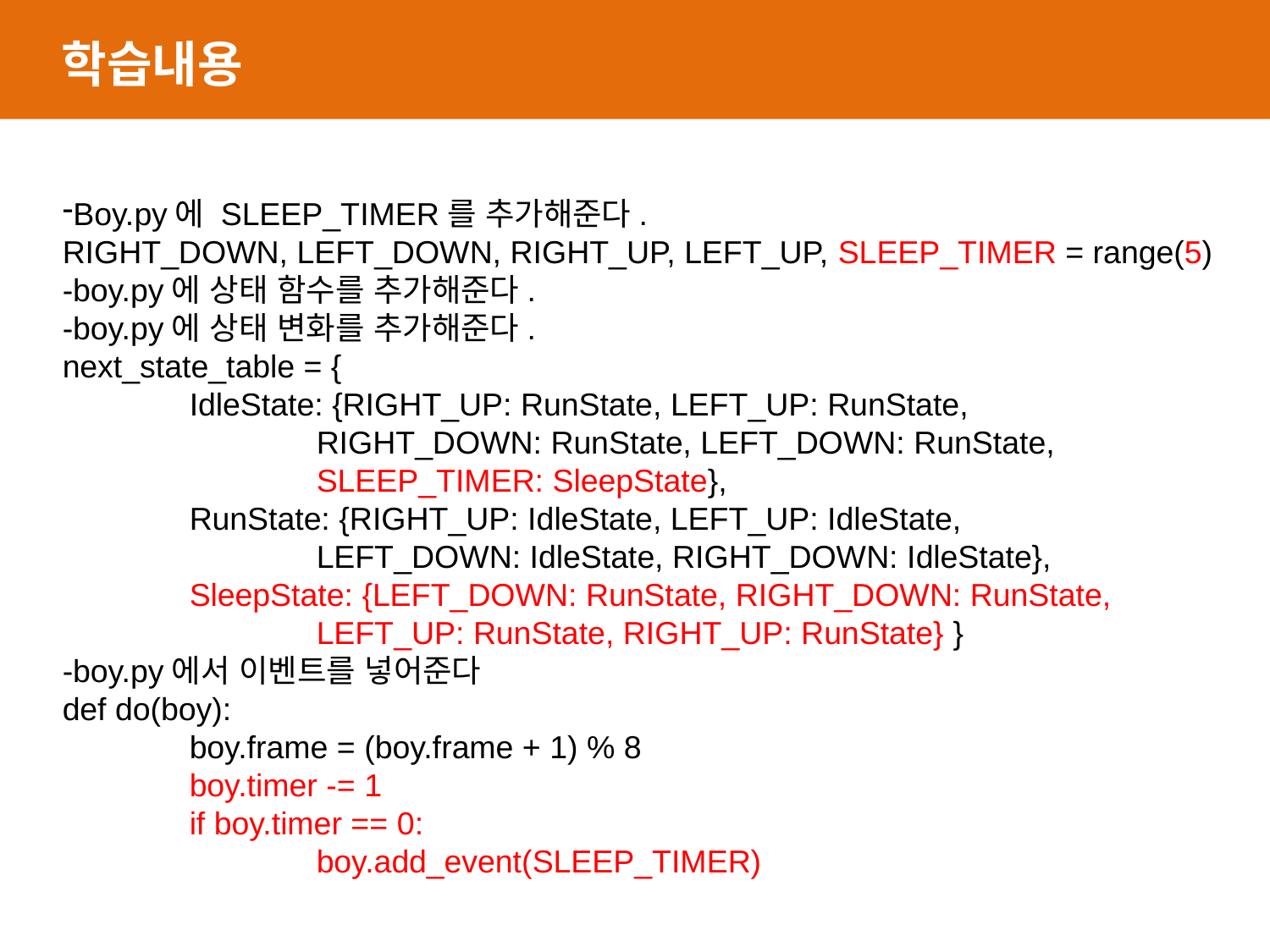

학습내용
Boy.py에 SLEEP_TIMER를 추가해준다.
RIGHT_DOWN, LEFT_DOWN, RIGHT_UP, LEFT_UP, SLEEP_TIMER = range(5)
-boy.py에 상태 함수를 추가해준다.
-boy.py에 상태 변화를 추가해준다.
next_state_table = {
	IdleState: {RIGHT_UP: RunState, LEFT_UP: RunState,
		RIGHT_DOWN: RunState, LEFT_DOWN: RunState,
		SLEEP_TIMER: SleepState},
	RunState: {RIGHT_UP: IdleState, LEFT_UP: IdleState,
		LEFT_DOWN: IdleState, RIGHT_DOWN: IdleState},
	SleepState: {LEFT_DOWN: RunState, RIGHT_DOWN: RunState,
		LEFT_UP: RunState, RIGHT_UP: RunState} }
-boy.py에서 이벤트를 넣어준다
def do(boy):
	boy.frame = (boy.frame + 1) % 8
	boy.timer -= 1
	if boy.timer == 0:
		boy.add_event(SLEEP_TIMER)